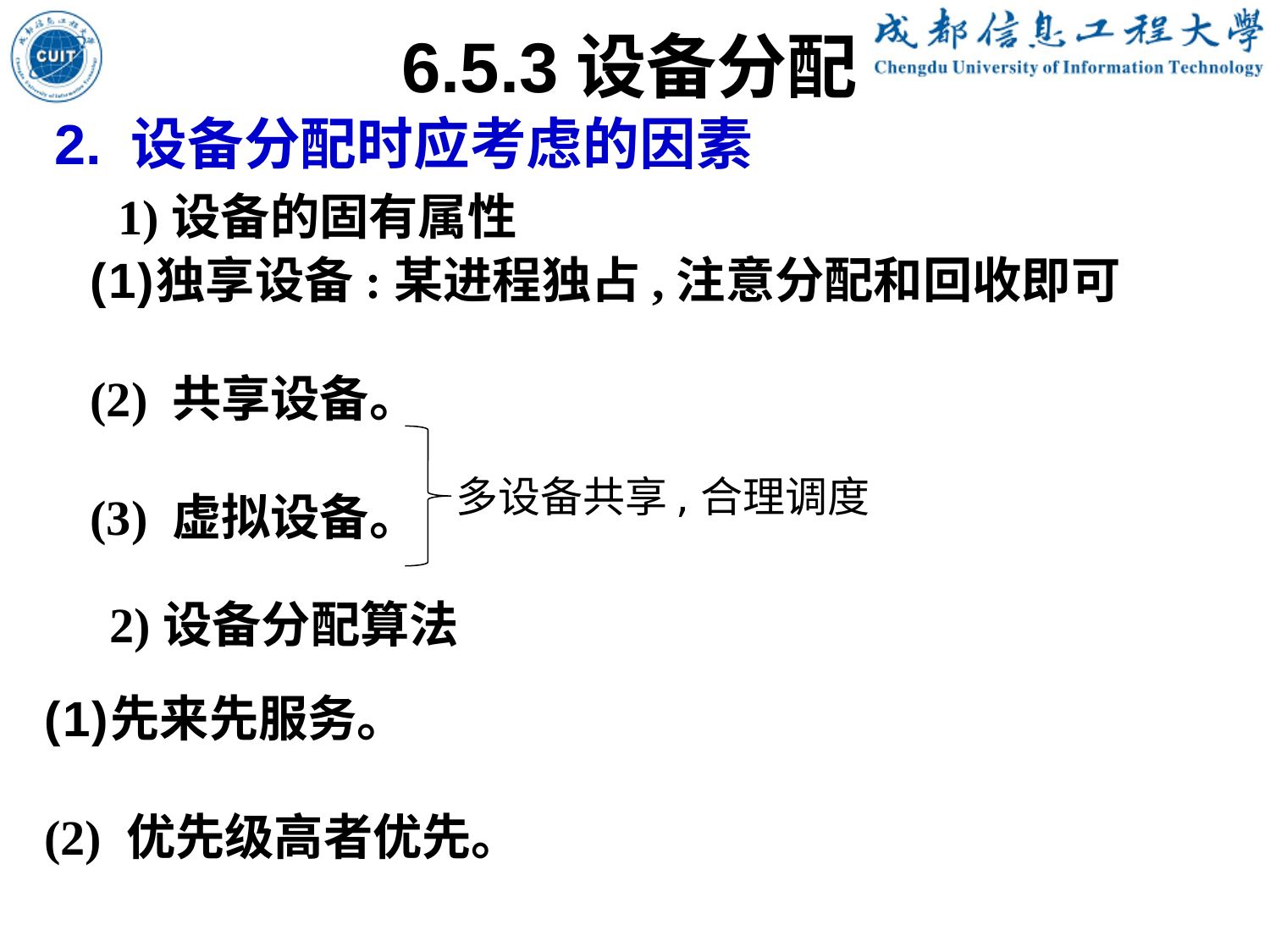

6.5.3设备分配
2. 设备分配时应考虑的因素
1)设备的固有属性
独享设备:某进程独占,注意分配和回收即可

(2) 共享设备。

(3) 虚拟设备。

多设备共享,合理调度
2)设备分配算法
先来先服务。

(2) 优先级高者优先。